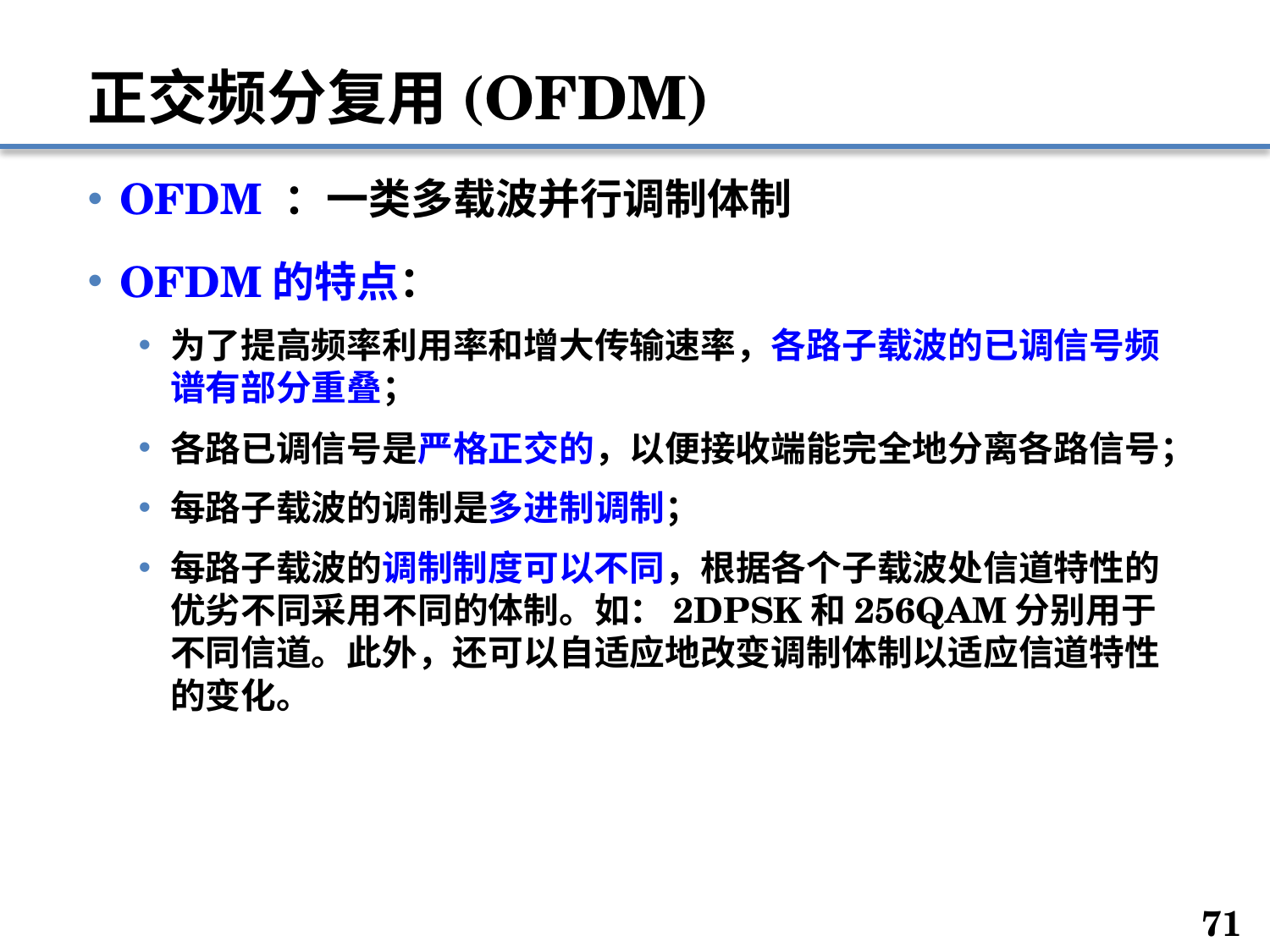

# 正交频分复用(OFDM)
OFDM ：一类多载波并行调制体制
OFDM的特点：
为了提高频率利用率和增大传输速率，各路子载波的已调信号频谱有部分重叠；
各路已调信号是严格正交的，以便接收端能完全地分离各路信号；
每路子载波的调制是多进制调制；
每路子载波的调制制度可以不同，根据各个子载波处信道特性的优劣不同采用不同的体制。如：2DPSK和256QAM分别用于不同信道。此外，还可以自适应地改变调制体制以适应信道特性的变化。
71